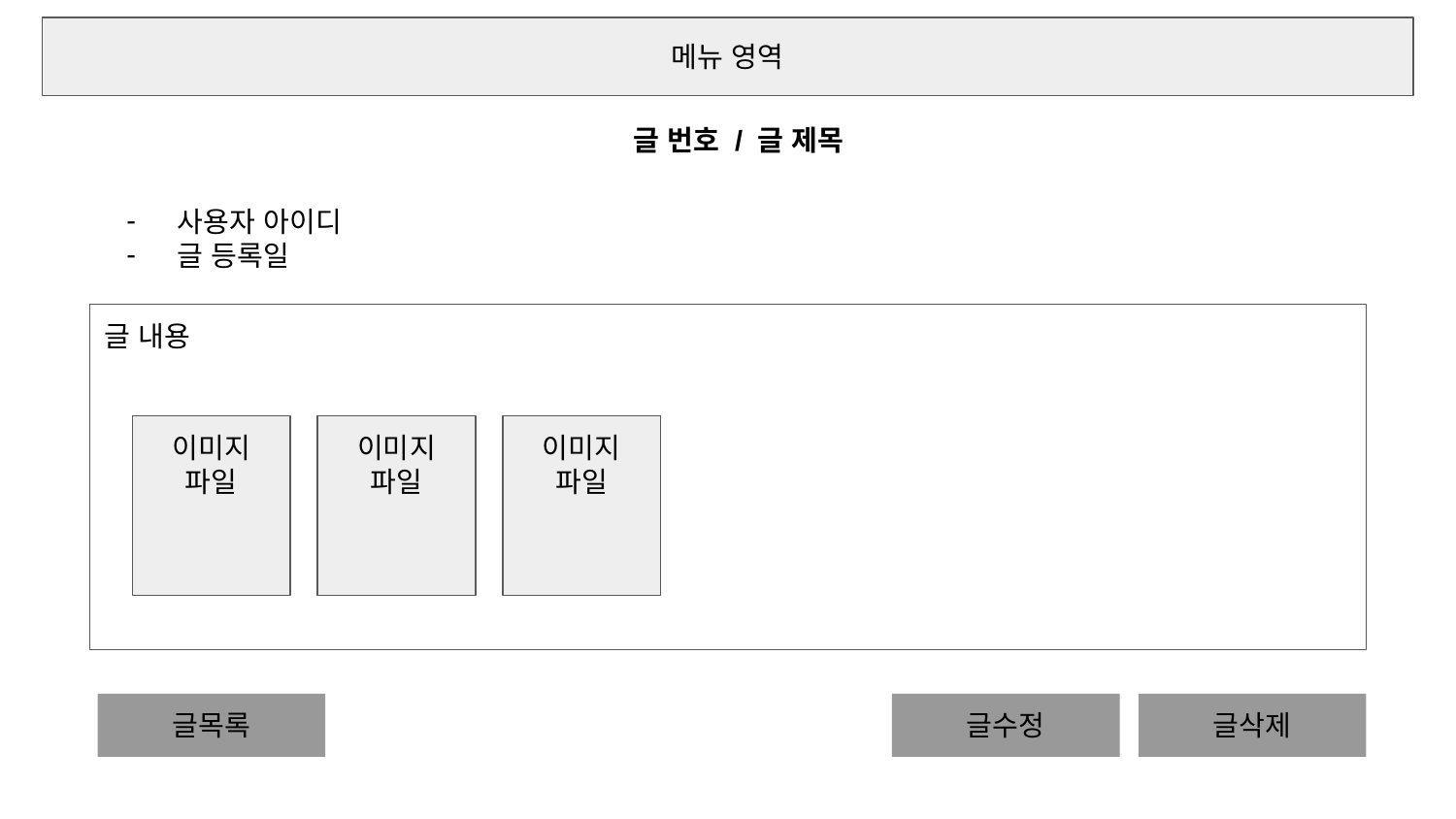

메뉴 영역
글 번호 / 글 제목
사용자 아이디
글 등록일
글 내용
이미지
파일
이미지
파일
이미지
파일
글목록
글수정
글삭제